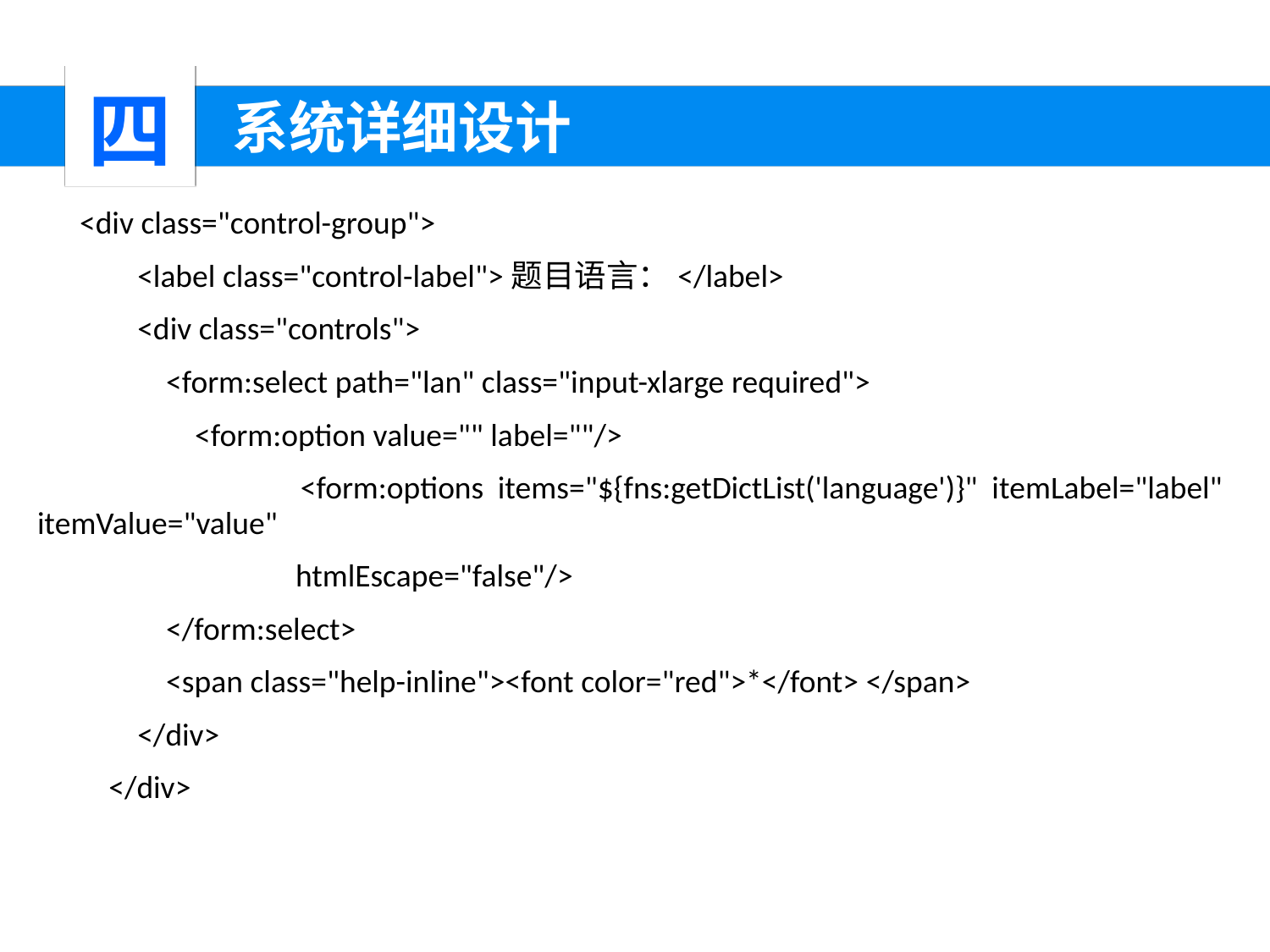

四
                系统详细设计
<div class="control-group">
        <label class="control-label">题目语言：</label>
        <div class="controls">
            <form:select path="lan" class="input-xlarge required">
                <form:option value="" label=""/>
                <form:options items="${fns:getDictList('language')}" itemLabel="label" itemValue="value"
                              htmlEscape="false"/>
            </form:select>
            <span class="help-inline"><font color="red">*</font> </span>
        </div>
    </div>